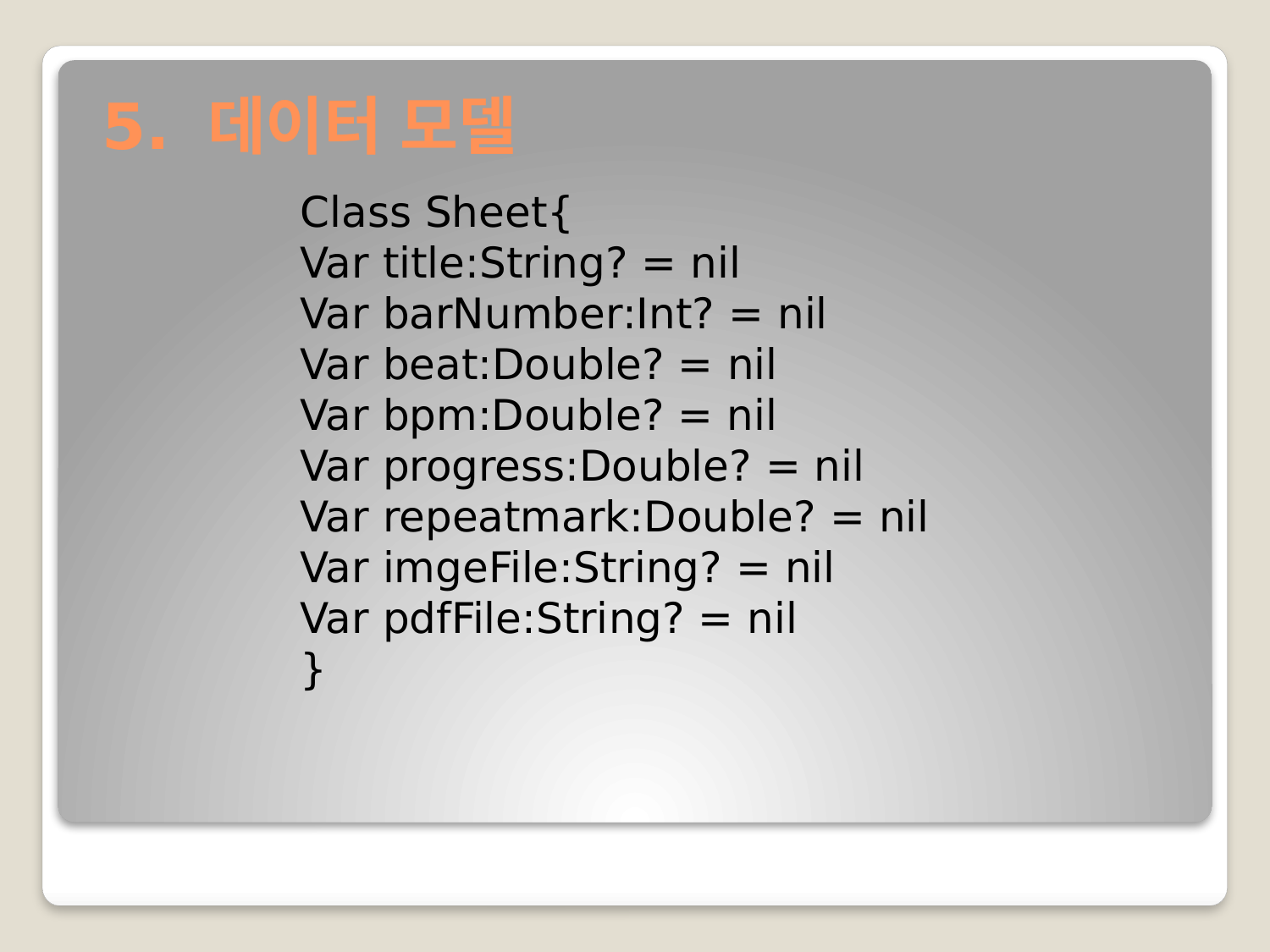

# 5. 데이터 모델
Class Sheet{
Var title:String? = nil
Var barNumber:Int? = nil
Var beat:Double? = nil
Var bpm:Double? = nil
Var progress:Double? = nil
Var repeatmark:Double? = nil
Var imgeFile:String? = nil
Var pdfFile:String? = nil
}